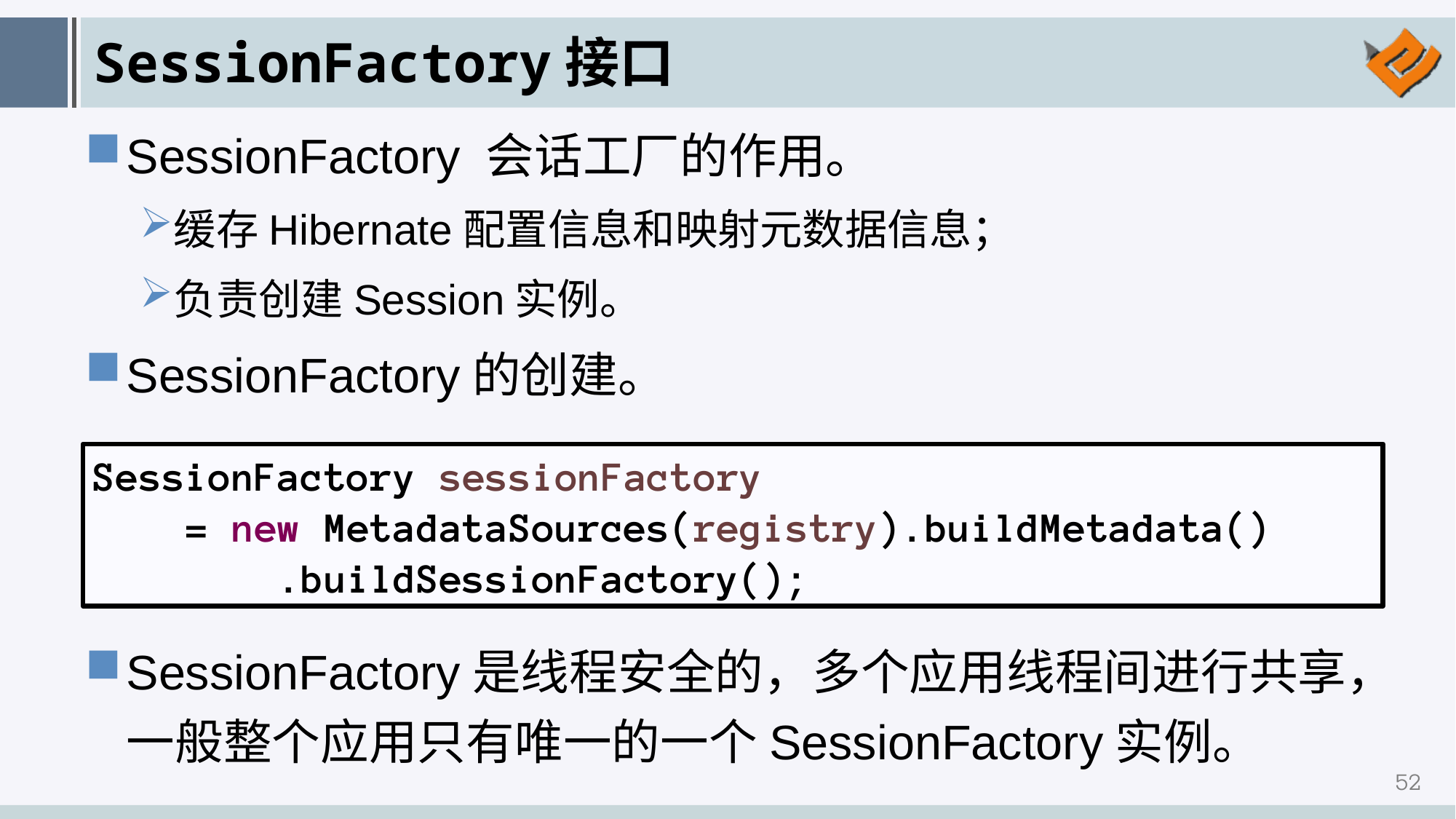

# SessionFactory接口
SessionFactory 会话工厂的作用。
缓存Hibernate配置信息和映射元数据信息；
负责创建Session实例。
SessionFactory的创建。

SessionFactory sessionFactory
    = new MetadataSources(registry).buildMetadata()
        .buildSessionFactory();
SessionFactory是线程安全的，多个应用线程间进行共享，一般整个应用只有唯一的一个SessionFactory实例。